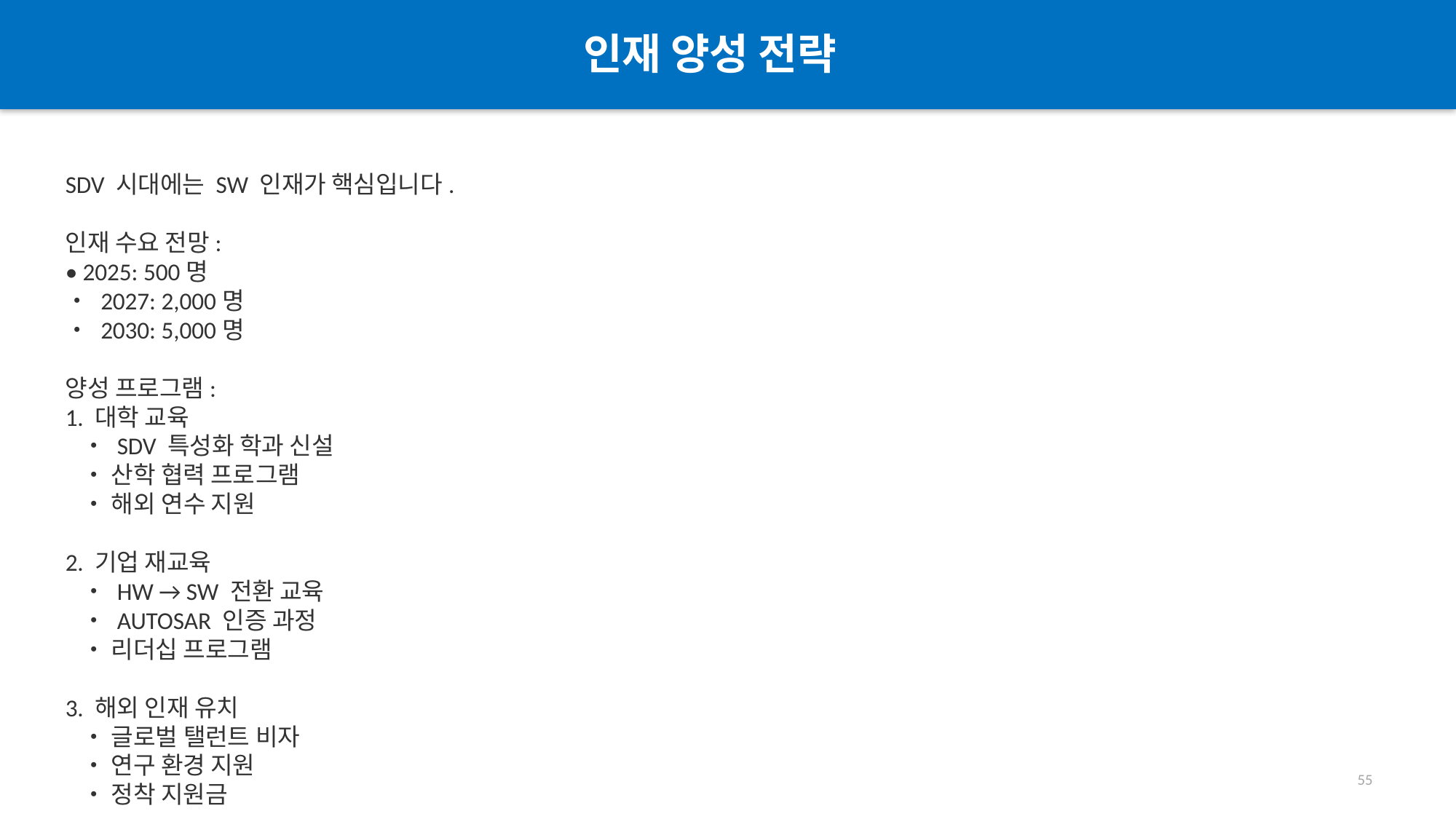

인재 양성 전략
#
SDV 시대에는 SW 인재가 핵심입니다.
인재 수요 전망:
• 2025: 500명
• 2027: 2,000명
• 2030: 5,000명
양성 프로그램:
1. 대학 교육
   • SDV 특성화 학과 신설
   • 산학 협력 프로그램
   • 해외 연수 지원
2. 기업 재교육
   • HW → SW 전환 교육
   • AUTOSAR 인증 과정
   • 리더십 프로그램
3. 해외 인재 유치
   • 글로벌 탤런트 비자
   • 연구 환경 지원
   • 정착 지원금
4. 스타트업 지원
   • 창업 자금 지원
   • 멘토링 프로그램
   • 글로벌 네트워킹
55